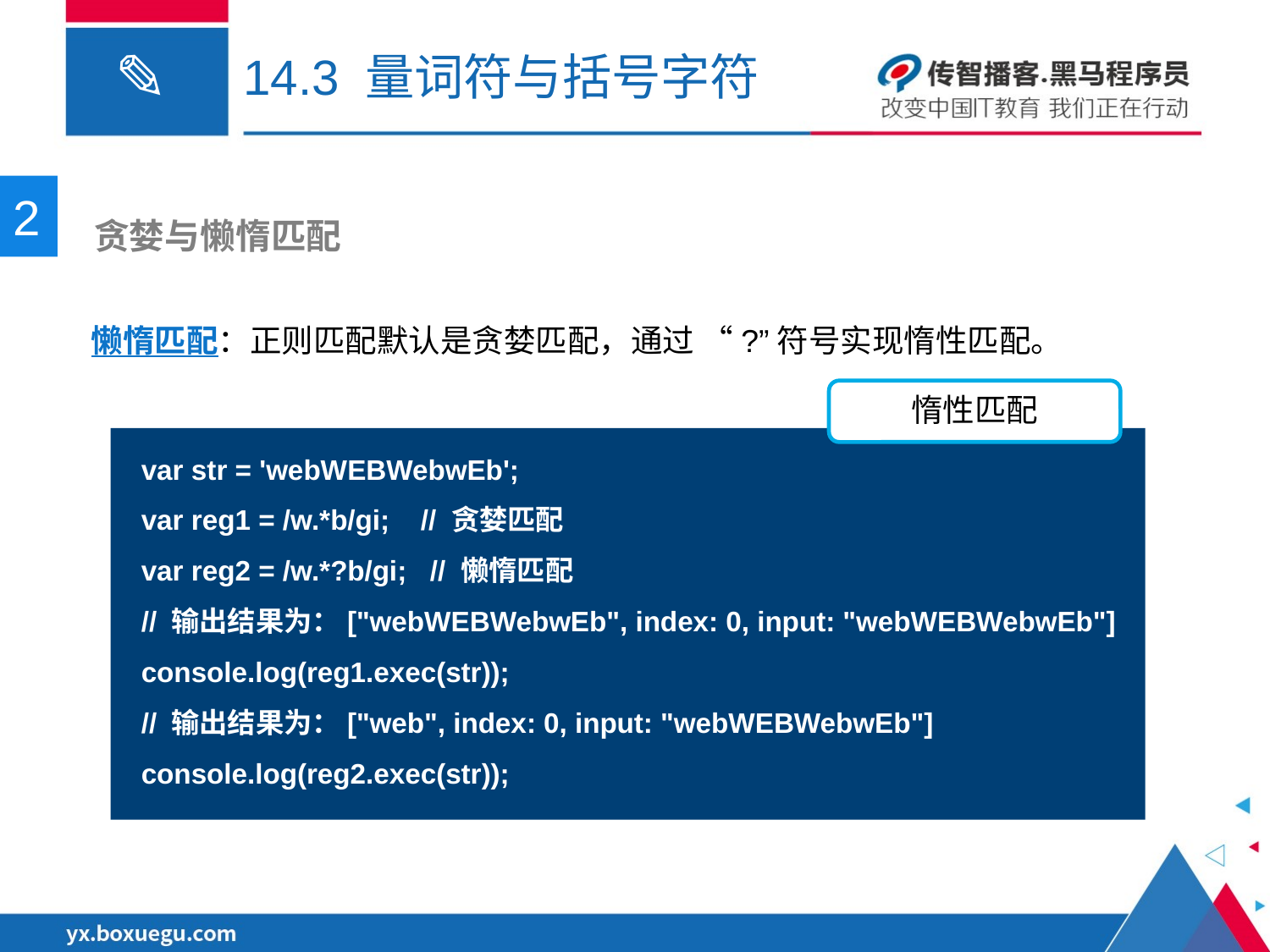

# 14.3 量词符与括号字符

2
  贪婪与懒惰匹配
懒惰匹配：正则匹配默认是贪婪匹配，通过 “?”符号实现惰性匹配。
惰性匹配

var str = 'webWEBWebwEb';
var reg1 = /w.*b/gi;    // 贪婪匹配
var reg2 = /w.*?b/gi;   // 懒惰匹配
// 输出结果为：["webWEBWebwEb", index: 0, input: "webWEBWebwEb"]
console.log(reg1.exec(str));
// 输出结果为：["web", index: 0, input: "webWEBWebwEb"]
console.log(reg2.exec(str));